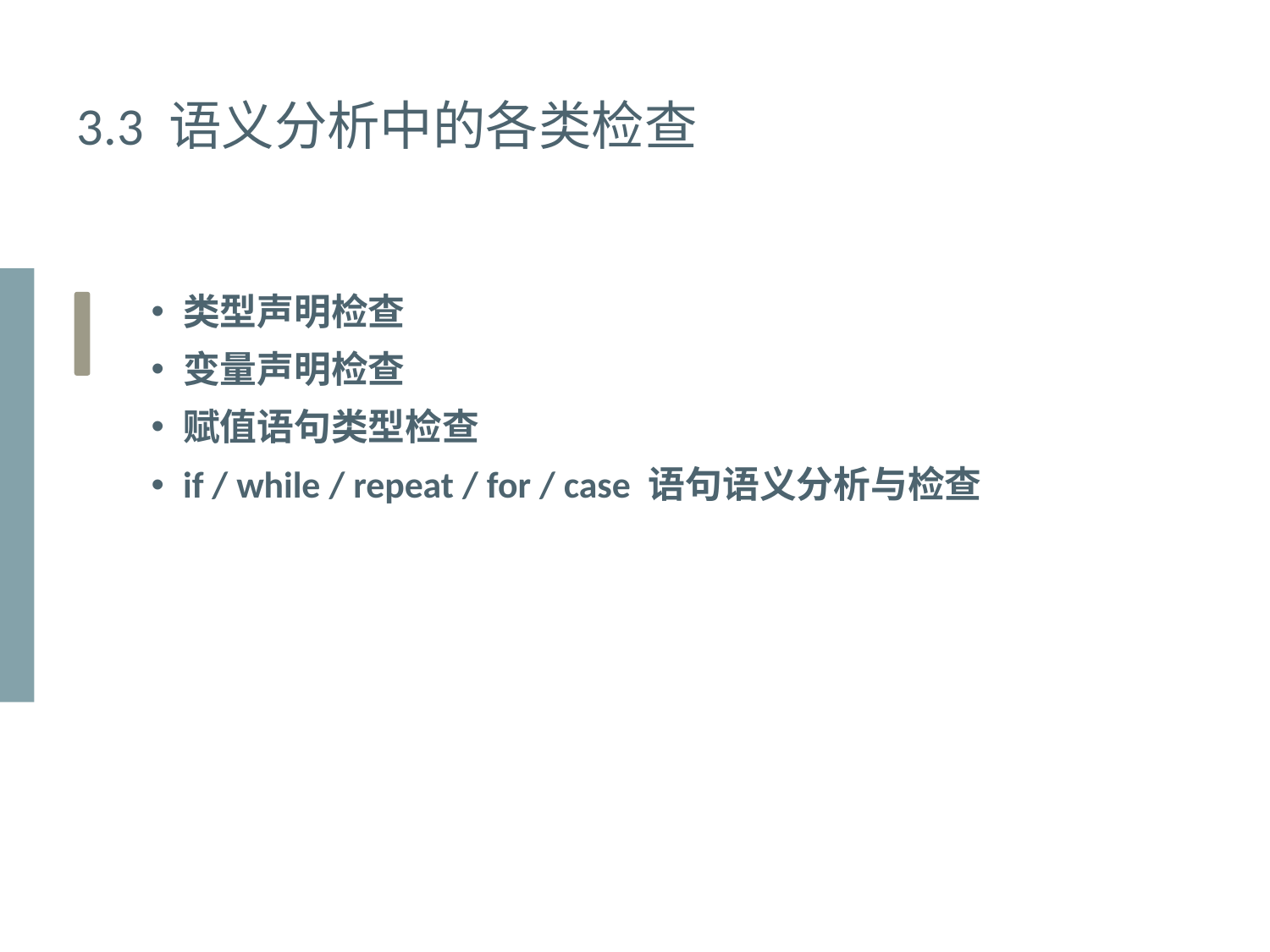

3.3 语义分析中的各类检查

类型声明检查
变量声明检查
赋值语句类型检查
if / while / repeat / for / case 语句语义分析与检查